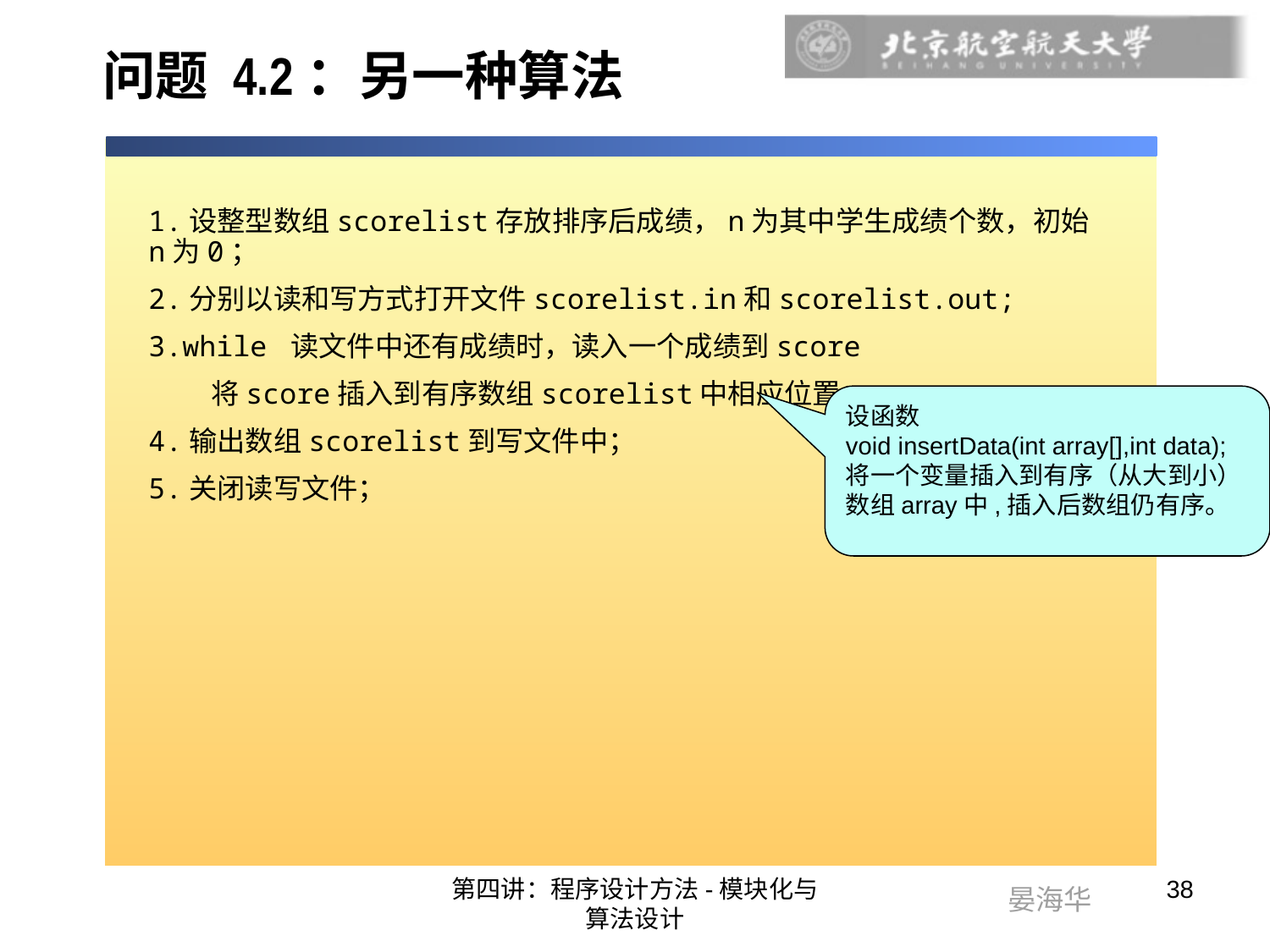

# 问题 4.2：另一种算法
1.设整型数组scorelist存放排序后成绩，n为其中学生成绩个数，初始n为0；
2.分别以读和写方式打开文件scorelist.in和scorelist.out;
3.while 读文件中还有成绩时，读入一个成绩到score
将score插入到有序数组scorelist中相应位置；
4.输出数组scorelist到写文件中；
5.关闭读写文件；
设函数
void insertData(int array[],int data);
将一个变量插入到有序（从大到小）数组array中,插入后数组仍有序。
第四讲：程序设计方法-模块化与算法设计
38